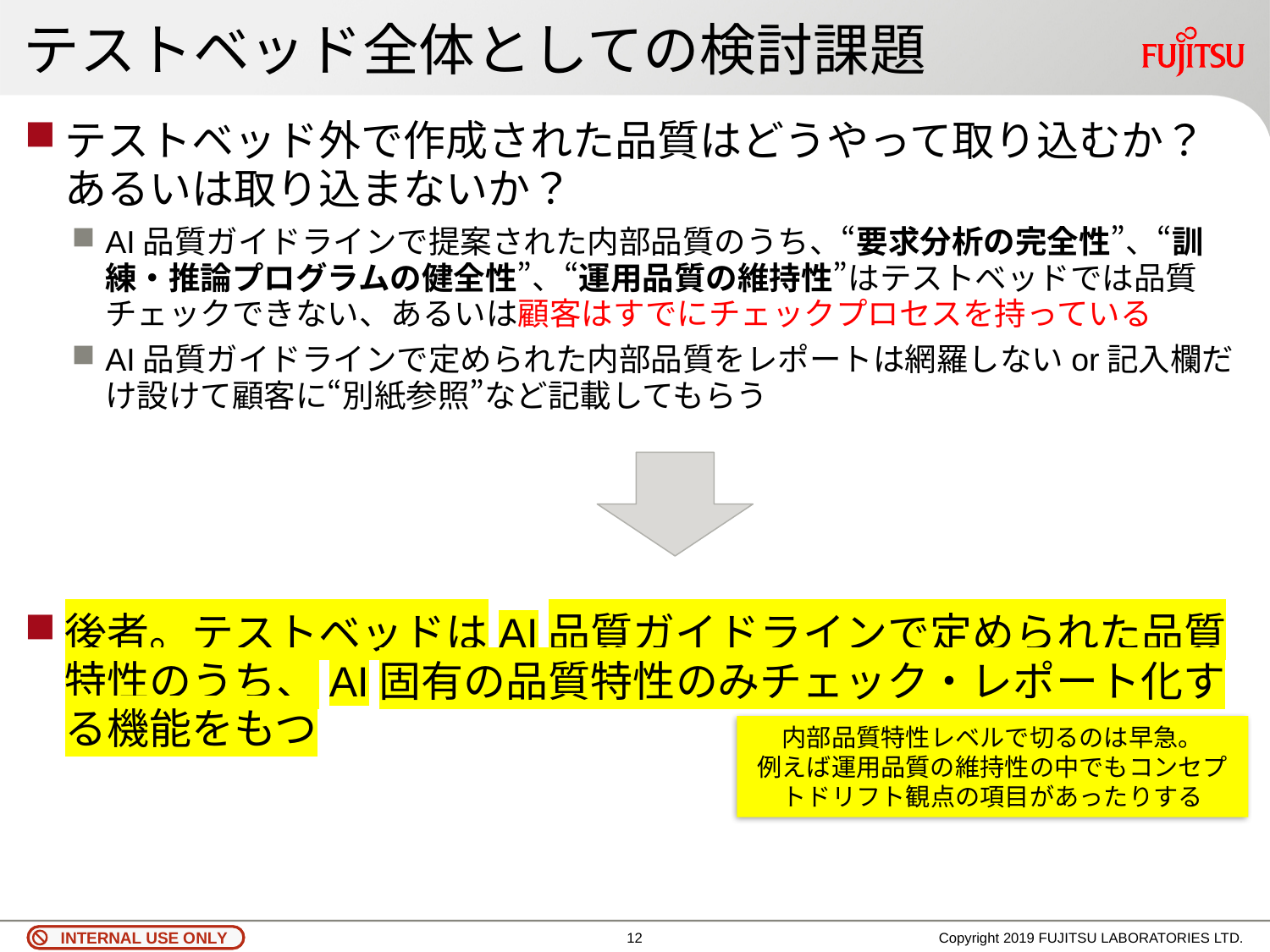

# テストベッド全体としての検討課題
テストベッド外で作成された品質はどうやって取り込むか？あるいは取り込まないか？
AI品質ガイドラインで提案された内部品質のうち、“要求分析の完全性”、“訓練・推論プログラムの健全性”、“運用品質の維持性”はテストベッドでは品質チェックできない、あるいは顧客はすでにチェックプロセスを持っている
AI品質ガイドラインで定められた内部品質をレポートは網羅しないor記入欄だけ設けて顧客に“別紙参照”など記載してもらう

後者。テストベッドはAI品質ガイドラインで定められた品質特性のうち、AI固有の品質特性のみチェック・レポート化する機能をもつ

内部品質特性レベルで切るのは早急。
例えば運用品質の維持性の中でもコンセプトドリフト観点の項目があったりする
12
Copyright 2019 FUJITSU LABORATORIES LTD.